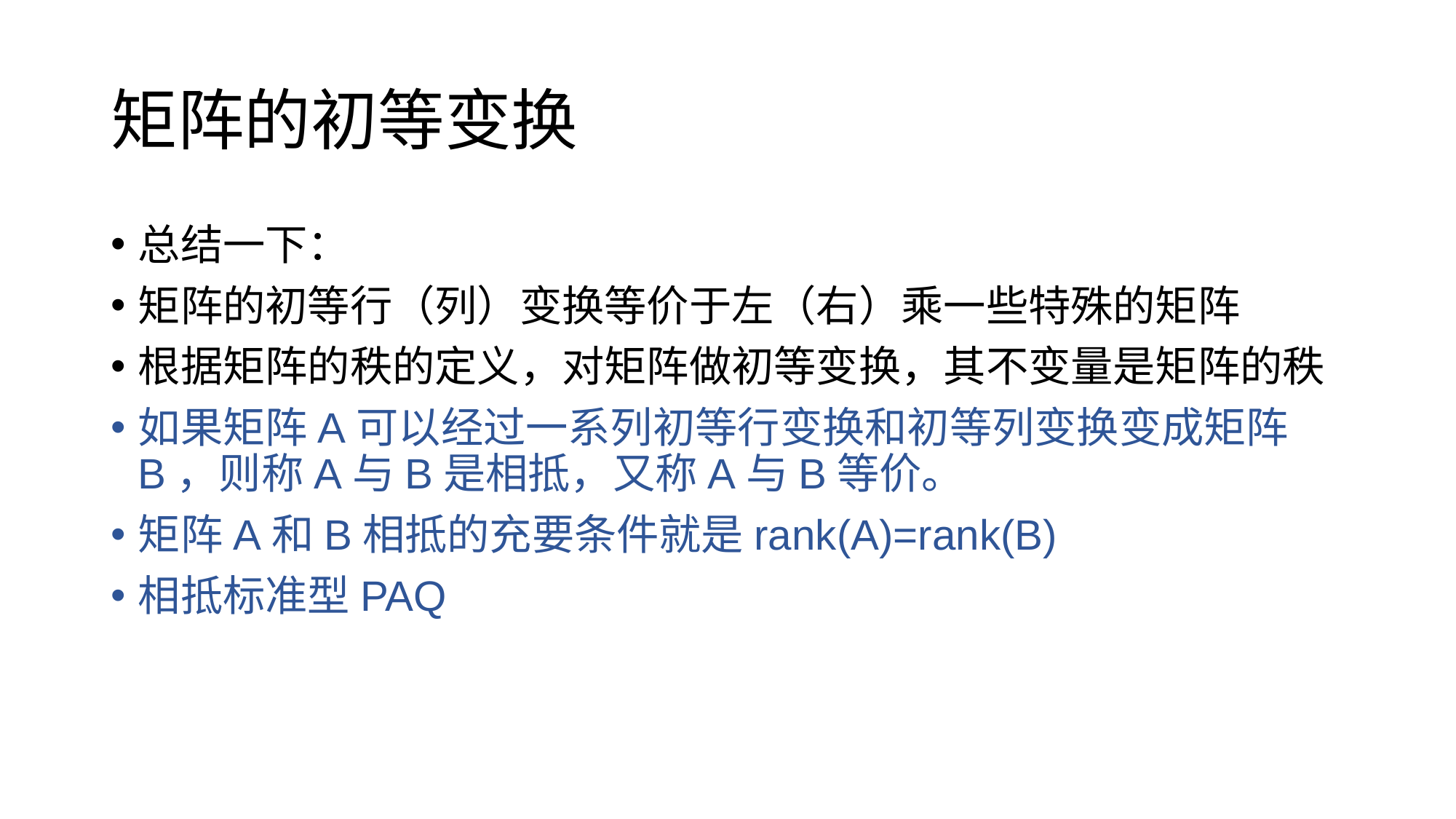

# 矩阵的初等变换
总结一下：
矩阵的初等行（列）变换等价于左（右）乘一些特殊的矩阵
根据矩阵的秩的定义，对矩阵做初等变换，其不变量是矩阵的秩
如果矩阵A可以经过一系列初等行变换和初等列变换变成矩阵B，则称A与B是相抵，又称A与B等价。
矩阵A和B相抵的充要条件就是rank(A)=rank(B)
相抵标准型PAQ